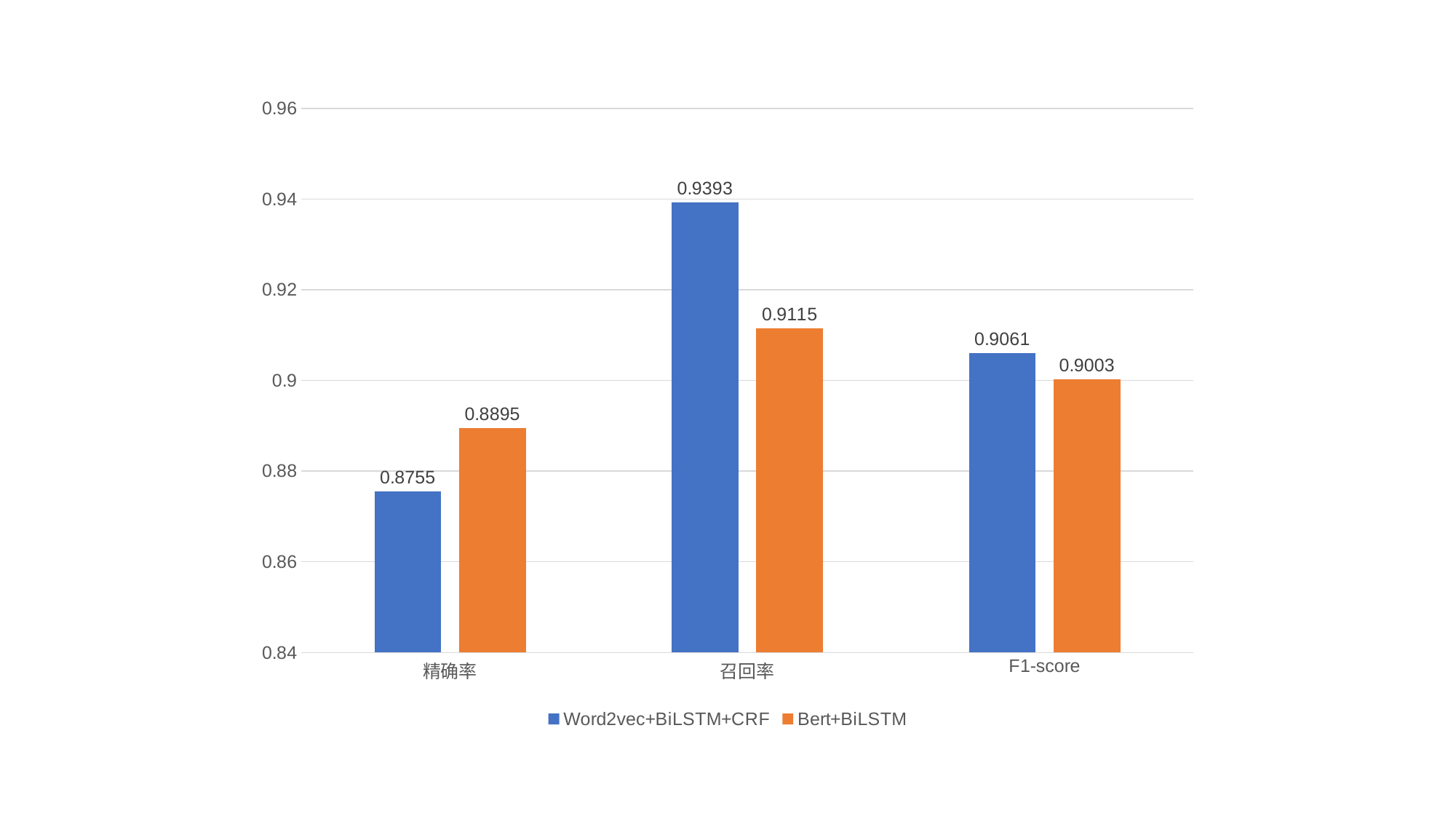

### Chart

| Category | Word2vec+BiLSTM+CRF | Bert+BiLSTM |
|---|---|---|
| 精确率 | 0.8755 | 0.8895 |
| 召回率 | 0.9393 | 0.9115 |
| F1-score | 0.9061 | 0.9003 |